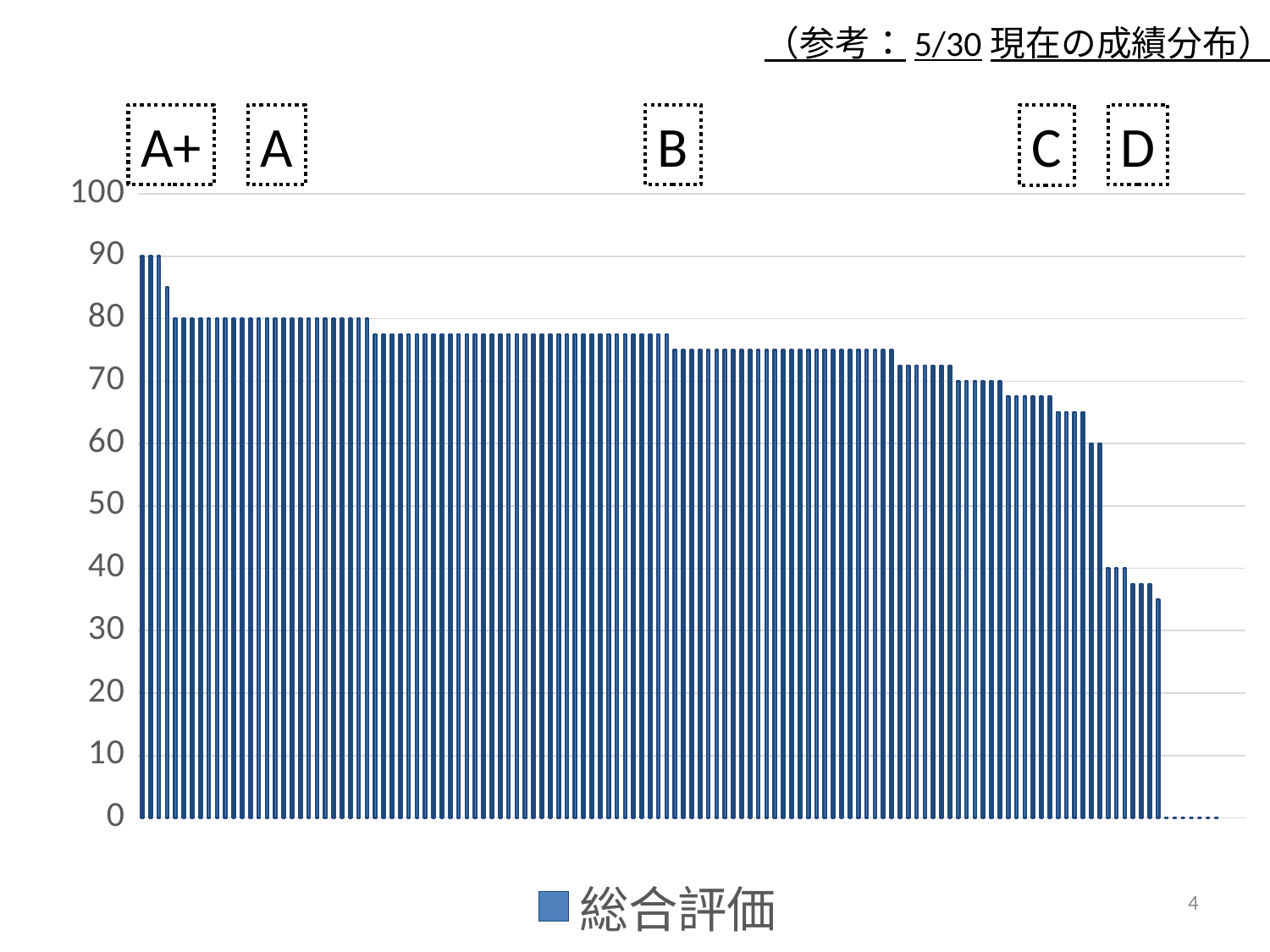

（参考：5/30現在の成績分布）
B
A+
A
D
C

[unsupported chart]

4